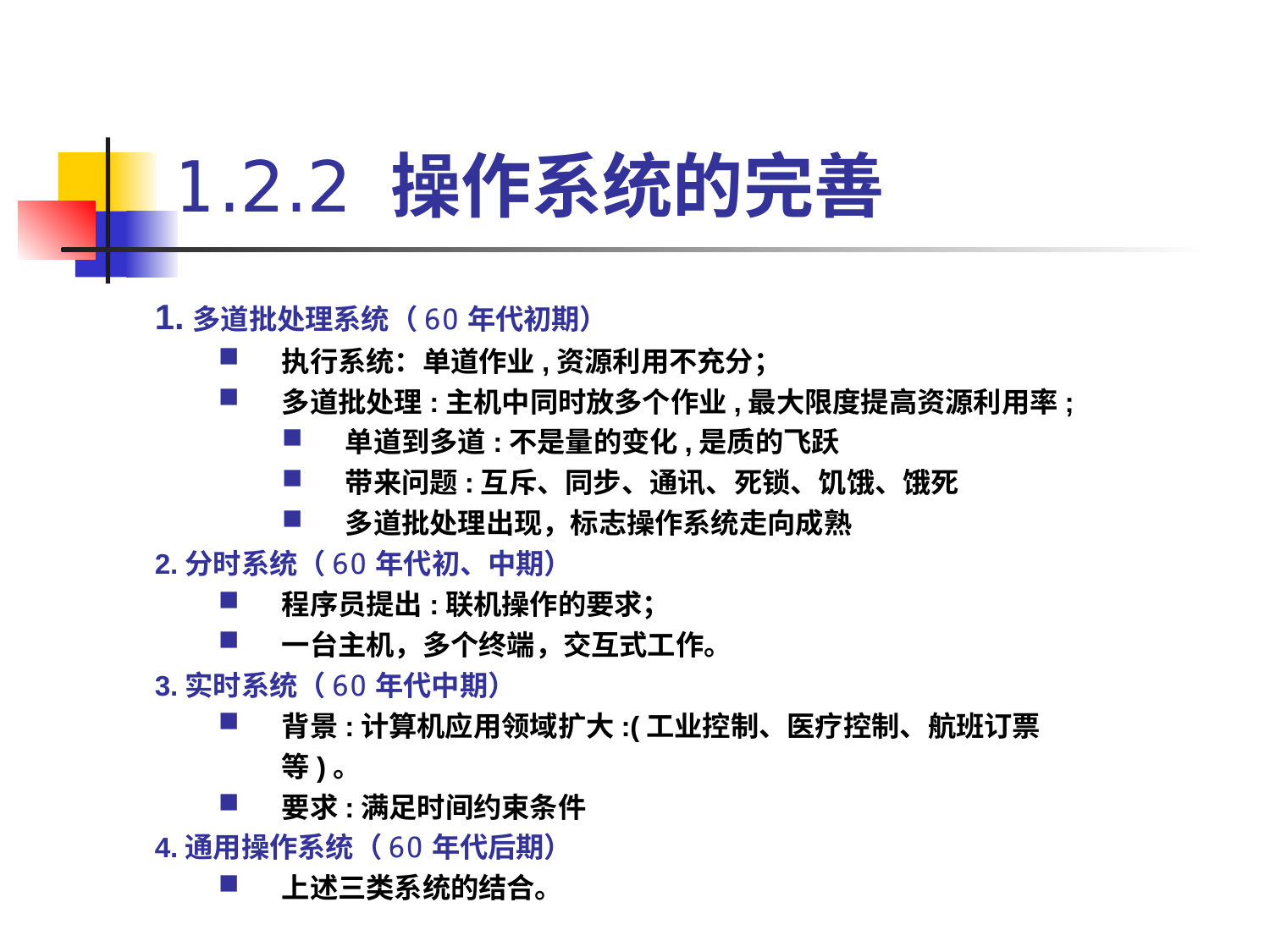

1.2.2 操作系统的完善
1.多道批处理系统（60年代初期）
执行系统：单道作业,资源利用不充分；
多道批处理:主机中同时放多个作业,最大限度提高资源利用率;
单道到多道:不是量的变化,是质的飞跃
带来问题:互斥、同步、通讯、死锁、饥饿、饿死
多道批处理出现，标志操作系统走向成熟
2.分时系统（60年代初、中期）
程序员提出:联机操作的要求；
一台主机，多个终端，交互式工作。
3.实时系统（60年代中期）
背景:计算机应用领域扩大:(工业控制、医疗控制、航班订票等)。
要求:满足时间约束条件
4.通用操作系统（60年代后期）
上述三类系统的结合。